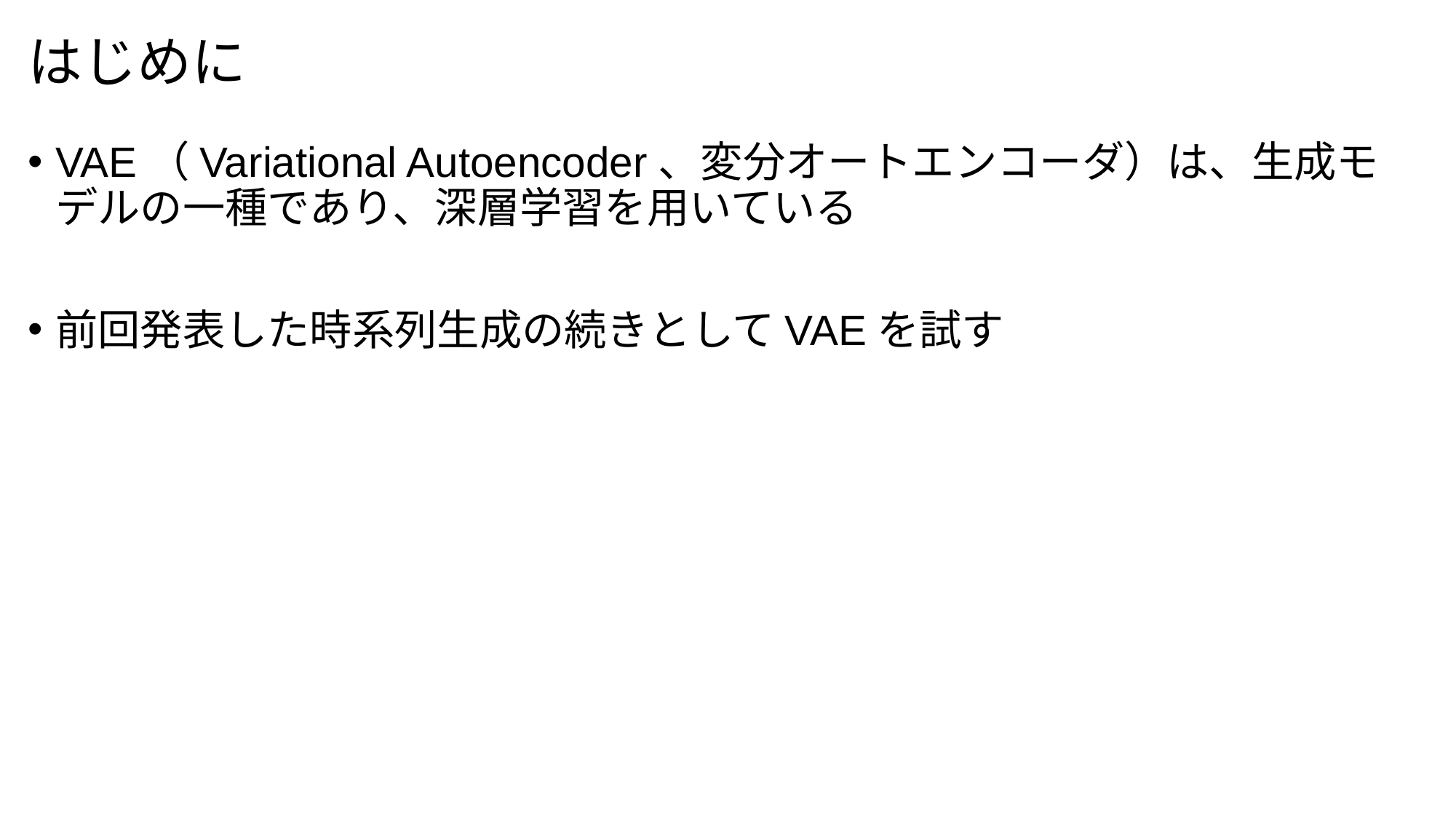

# はじめに
VAE（Variational Autoencoder、変分オートエンコーダ）は、生成モデルの一種であり、深層学習を用いている

前回発表した時系列生成の続きとしてVAEを試す